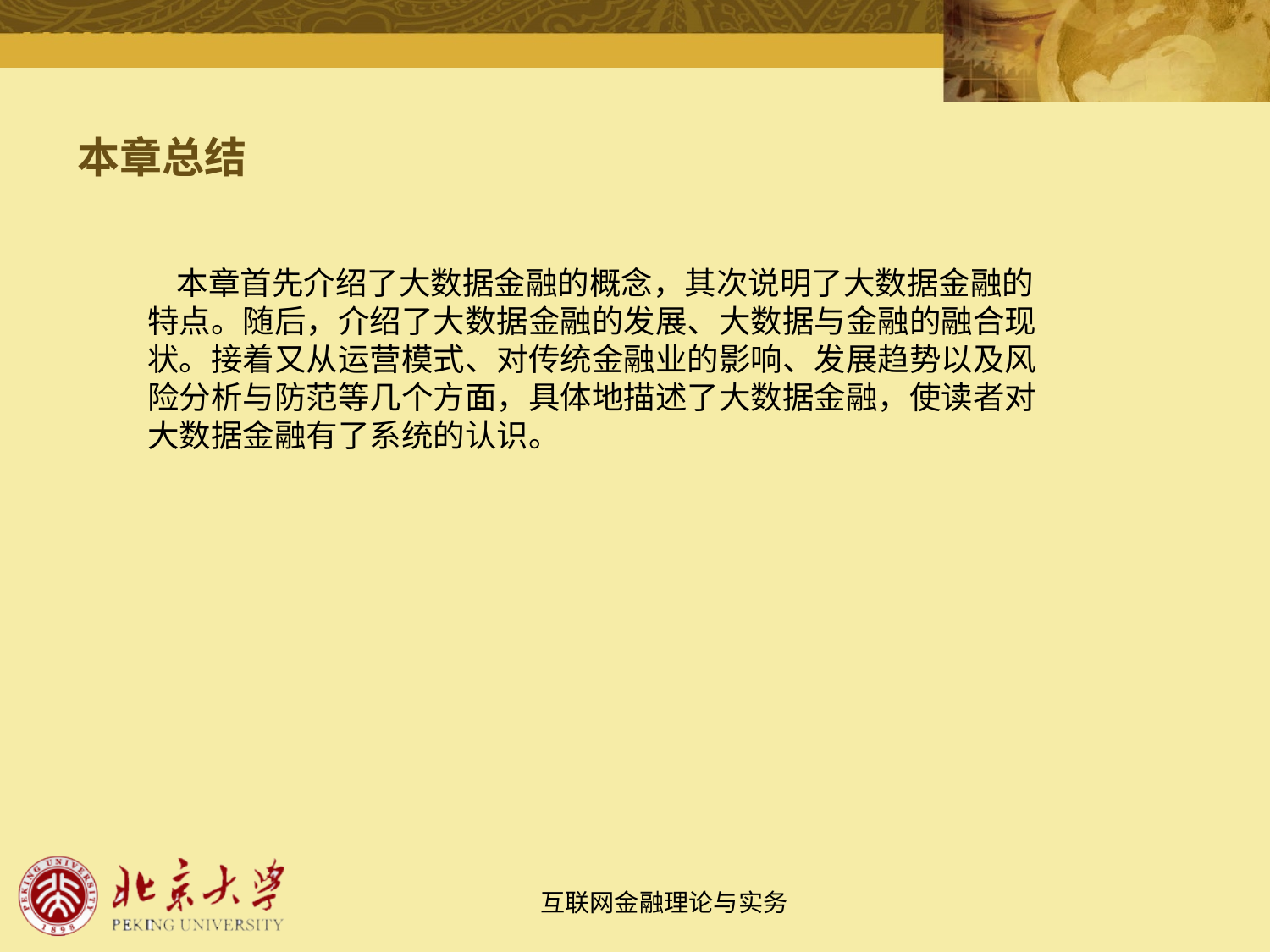

# 本章总结
   本章首先介绍了大数据金融的概念，其次说明了大数据金融的特点。随后，介绍了大数据金融的发展、大数据与金融的融合现状。接着又从运营模式、对传统金融业的影响、发展趋势以及风险分析与防范等几个方面，具体地描述了大数据金融，使读者对大数据金融有了系统的认识。
37